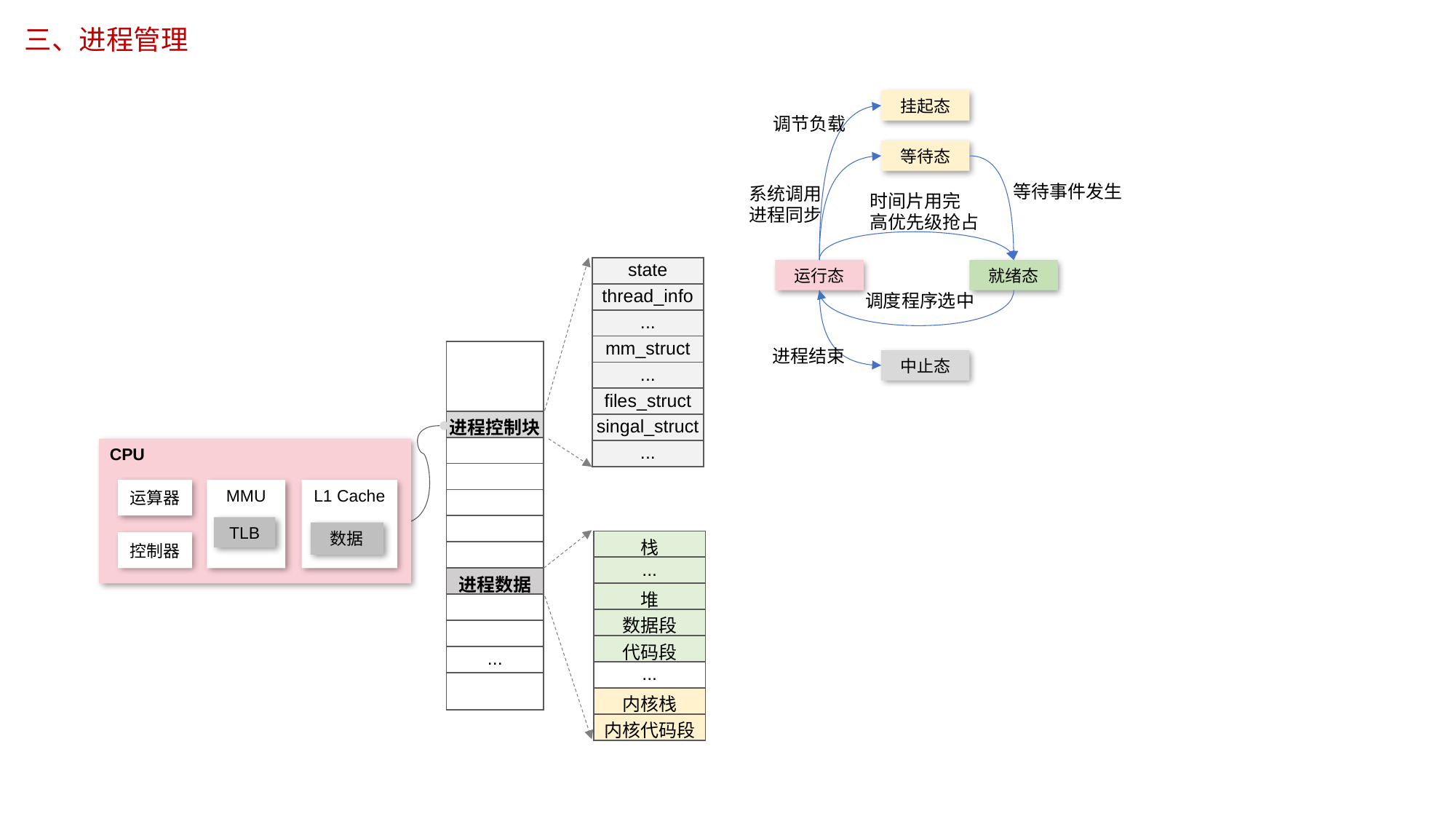

三、进程管理
挂起态
调节负载
等待态
等待事件发生
系统调用
进程同步
时间片用完
高优先级抢占
| state |
| --- |
| thread\_info |
| ... |
| mm\_struct |
| ... |
| files\_struct |
| singal\_struct |
| ... |
运行态
就绪态
调度程序选中
进程结束
|  |
| --- |
| 进程控制块 |
|  |
|  |
|  |
|  |
|  |
| 进程数据 |
|  |
|  |
| ... |
|  |
中止态

CPU
运算器
MMU
L1 Cache
TLB
数据
| 栈 |
| --- |
| ... |
| 堆 |
| 数据段 |
| 代码段 |
| ... |
| 内核栈 |
| 内核代码段 |
控制器